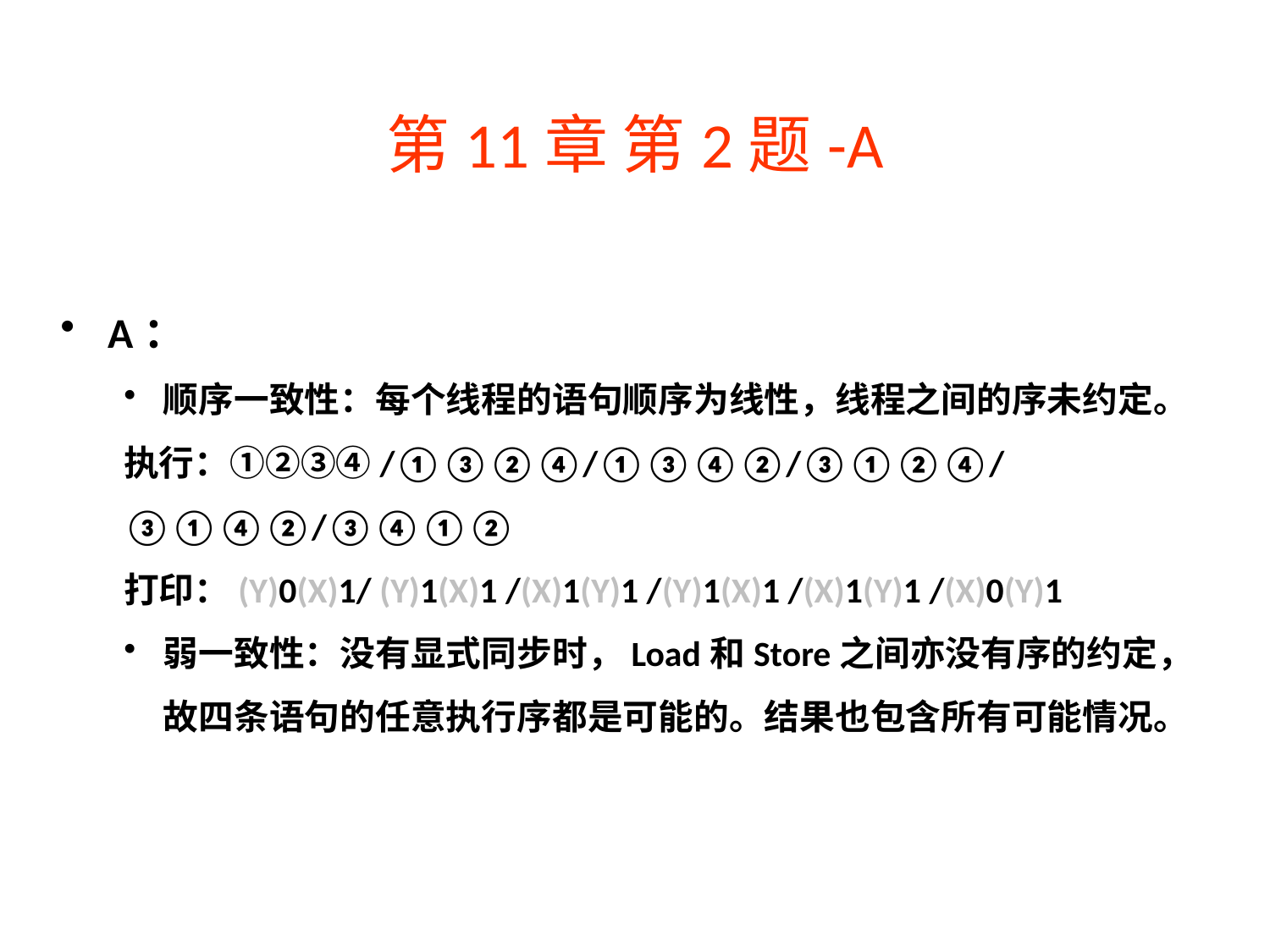

# 第11章 第2题-A
A：
顺序一致性：每个线程的语句顺序为线性，线程之间的序未约定。
执行：①②③④/①③②④/①③④②/③①②④/③①④②/③④①②
打印：(Y)0(X)1/ (Y)1(X)1 /(X)1(Y)1 /(Y)1(X)1 /(X)1(Y)1 /(X)0(Y)1
弱一致性：没有显式同步时，Load和Store之间亦没有序的约定，故四条语句的任意执行序都是可能的。结果也包含所有可能情况。